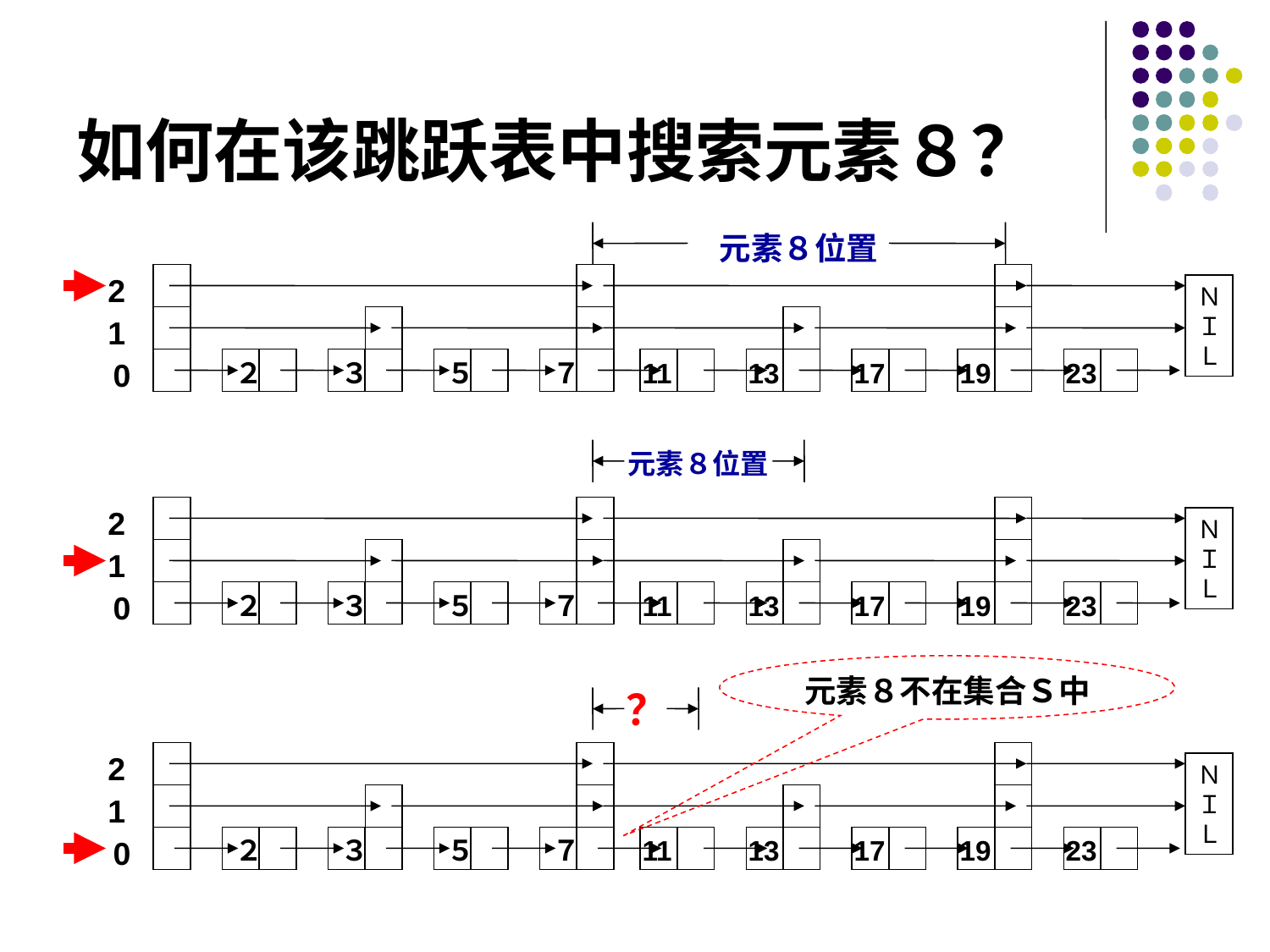

# 如何在该跳跃表中搜索元素８？

元素８位置

2

ＮＩＬ

1

0

２

３

５

７

11

13

17

19

23

元素８位置

2

ＮＩＬ

1

0

２

３

５

７

11

13

17

19

23

元素８不在集合Ｓ中
？

2

ＮＩＬ

1

0

２

３

５

７

11

13

17

19

23